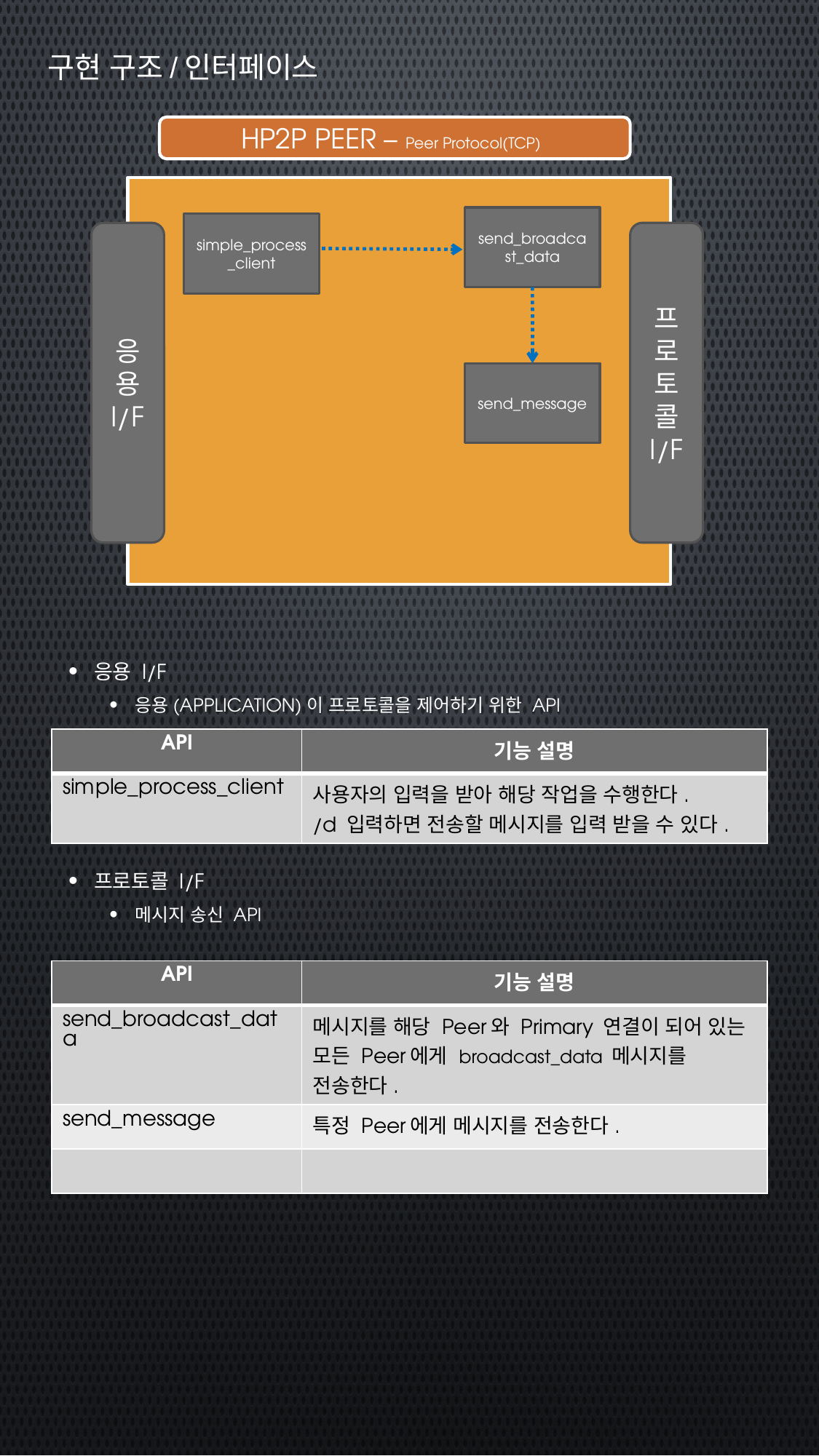

# 구현 구조/인터페이스
HP2P PEER – Peer Protocol(TCP)

send_broadcast_data
simple_process_client
응용 I/F
프로토콜 I/F
send_message
응용 I/F
응용(Application)이 프로토콜을 제어하기 위한 API

프로토콜 I/F
메시지 송신 API
| API | 기능 설명 |
| --- | --- |
| simple\_process\_client | 사용자의 입력을 받아 해당 작업을 수행한다. /d 입력하면 전송할 메시지를 입력 받을 수 있다. |

| API | 기능 설명 |
| --- | --- |
| send\_broadcast\_data | 메시지를 해당 Peer와 Primary 연결이 되어 있는 모든 Peer에게 broadcast\_data 메시지를 전송한다. |
| send\_message | 특정 Peer에게 메시지를 전송한다. |
|  |  |